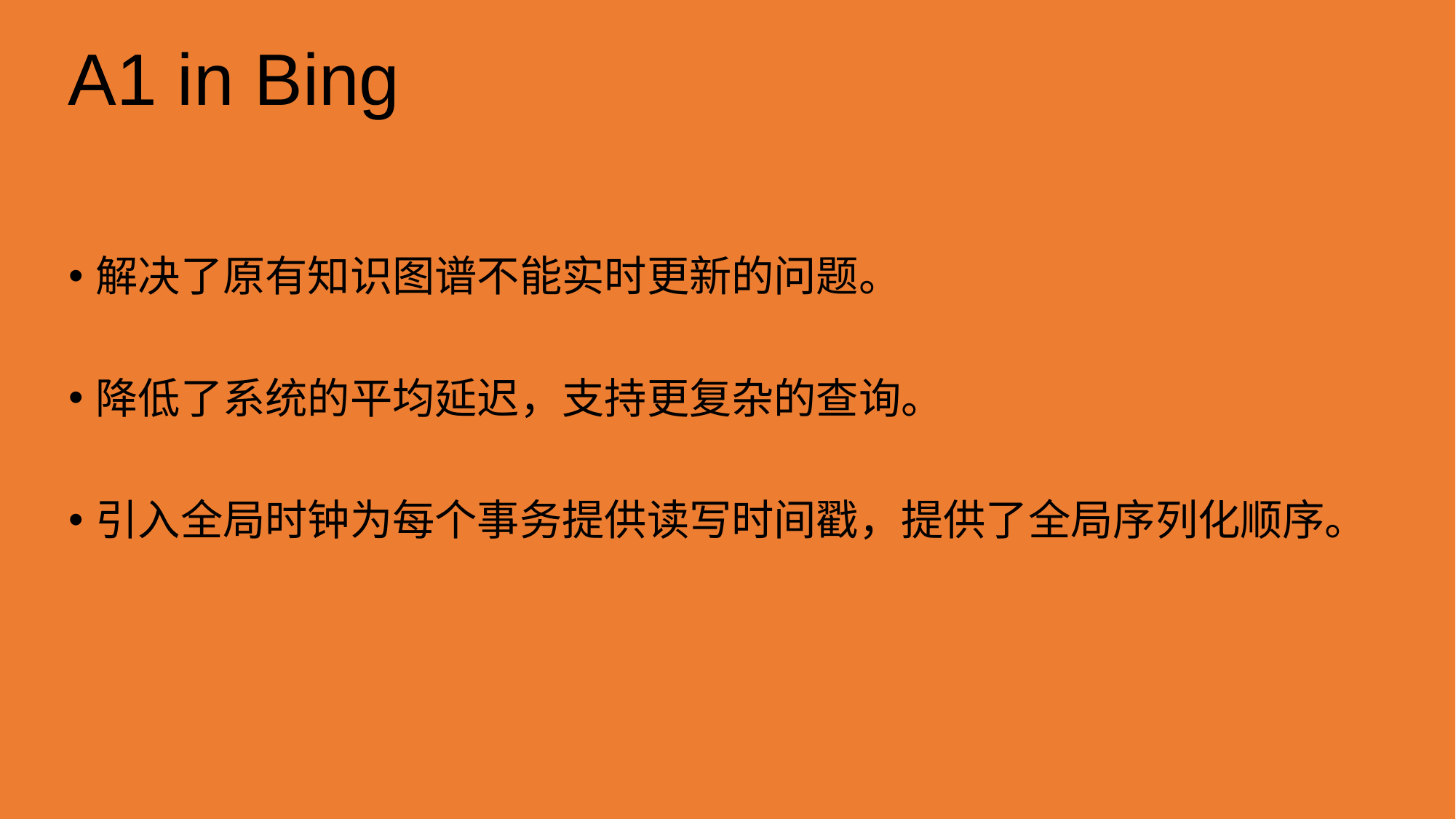

A1 in Bing
解决了原有知识图谱不能实时更新的问题。

降低了系统的平均延迟，支持更复杂的查询。

引入全局时钟为每个事务提供读写时间戳，提供了全局序列化顺序。